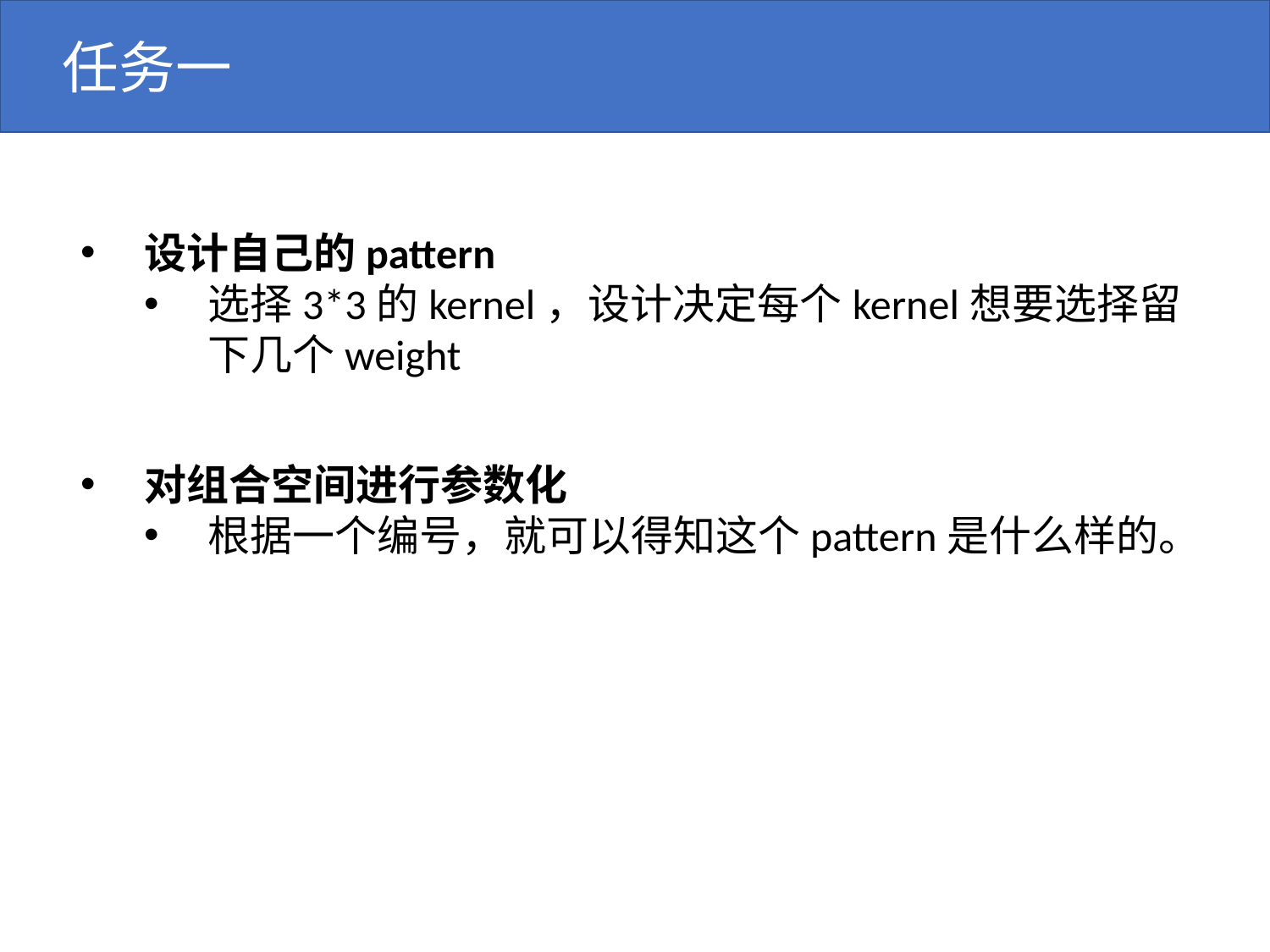

任务一
设计自己的pattern
选择3*3的kernel，设计决定每个kernel想要选择留下几个weight
对组合空间进行参数化
根据一个编号，就可以得知这个pattern是什么样的。